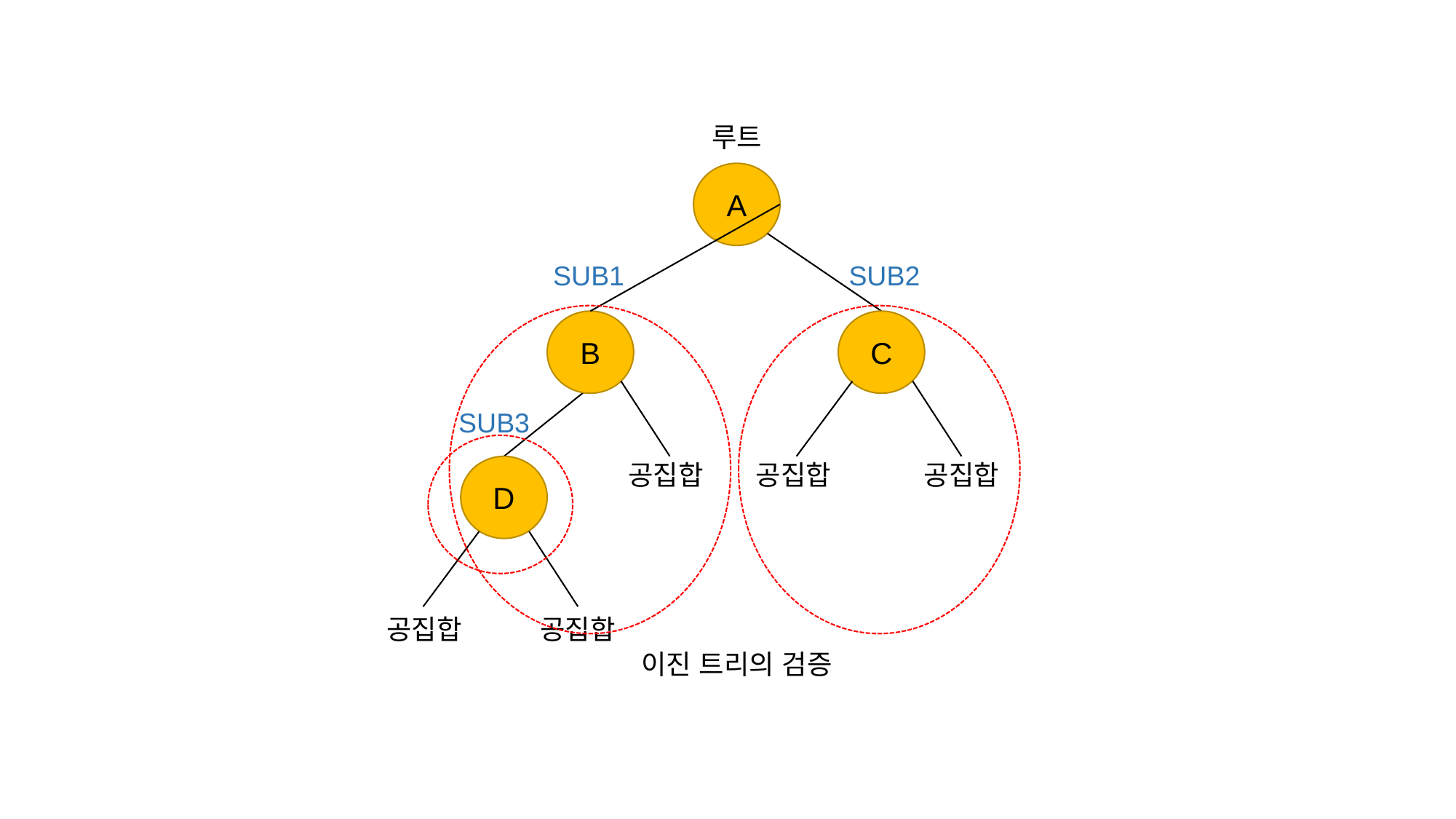

루트
A
SUB1
SUB2

B
C
SUB3

공집합
공집합
공집합
D
공집합
공집합
이진 트리의 검증